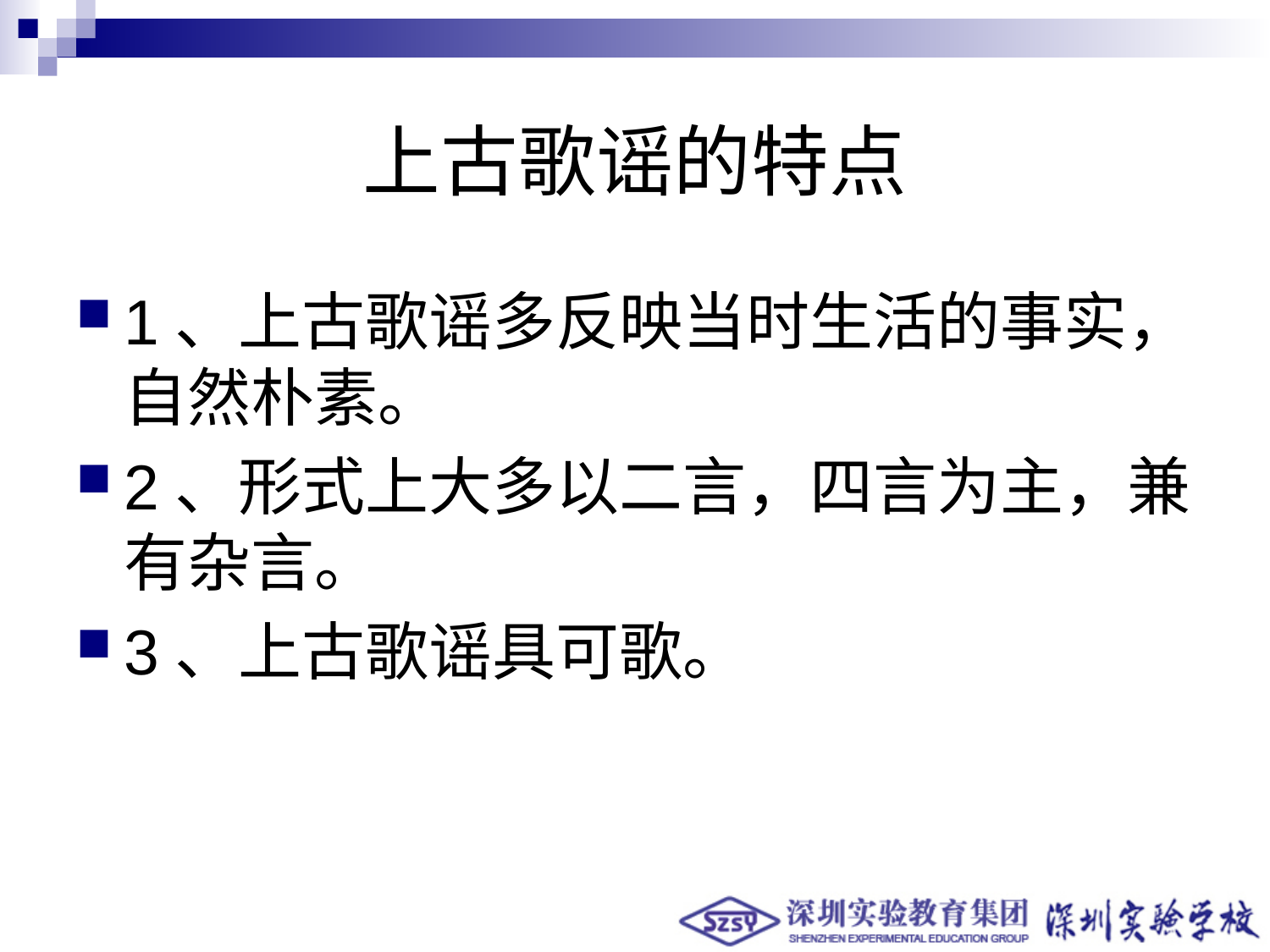

# 上古歌谣的特点
1、上古歌谣多反映当时生活的事实，自然朴素。
2、形式上大多以二言，四言为主，兼有杂言。
3、上古歌谣具可歌。